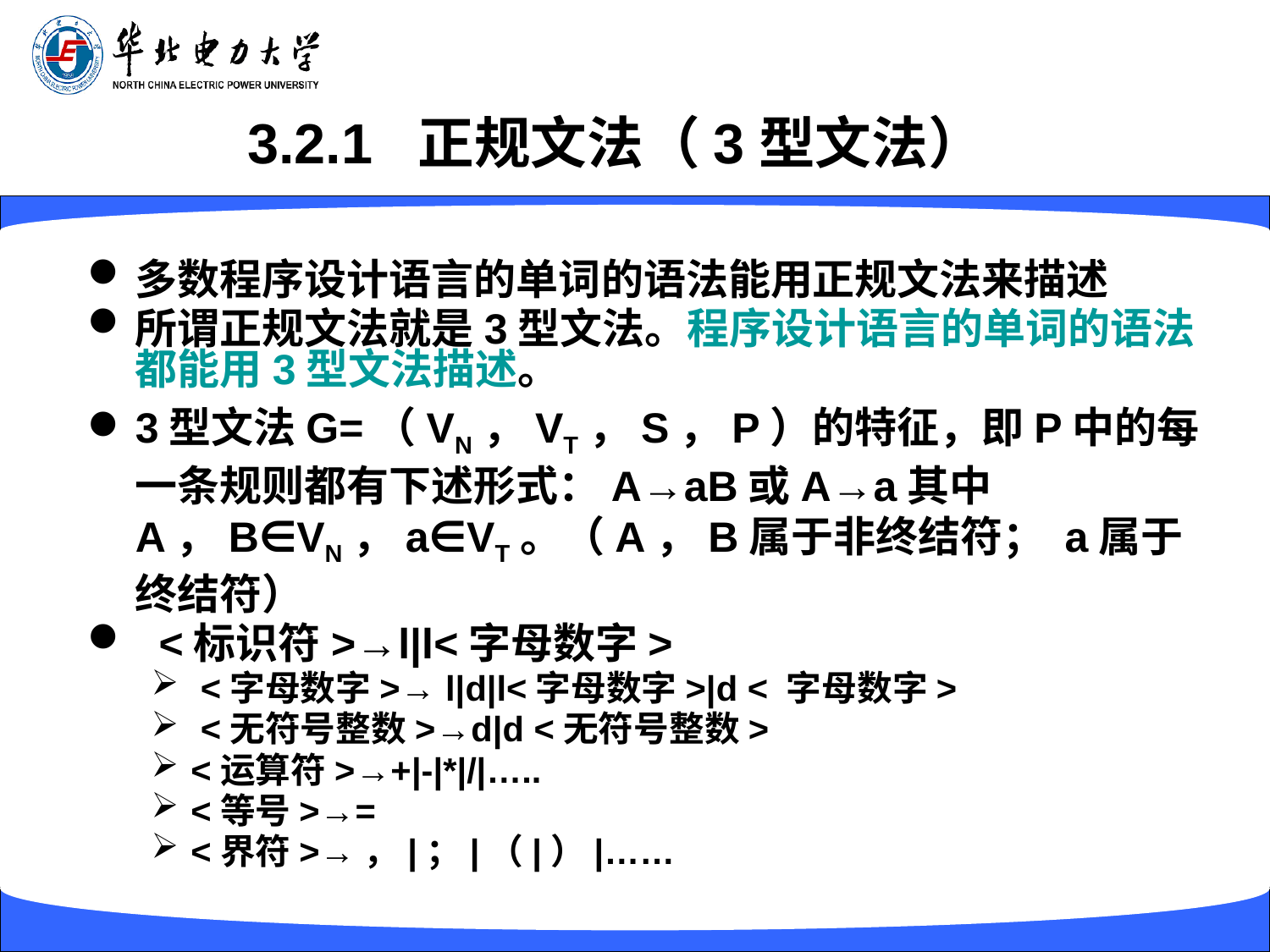

# 3.2.1  正规文法（3型文法）
多数程序设计语言的单词的语法能用正规文法来描述
所谓正规文法就是3型文法。程序设计语言的单词的语法都能用3型文法描述。
3型文法G=（VN，VT，S，P）的特征，即P中的每一条规则都有下述形式：A→aB或A→a其中A，B∈VN，a∈VT。（A，B属于非终结符； a属于终结符）
  <标识符>→l|l<字母数字>
 <字母数字>→ l|d|l<字母数字>|d < 字母数字>
 <无符号整数>→d|d <无符号整数>
<运算符>→+|-|*|/|…..
<等号>→=
<界符>→，|；|（|）|……